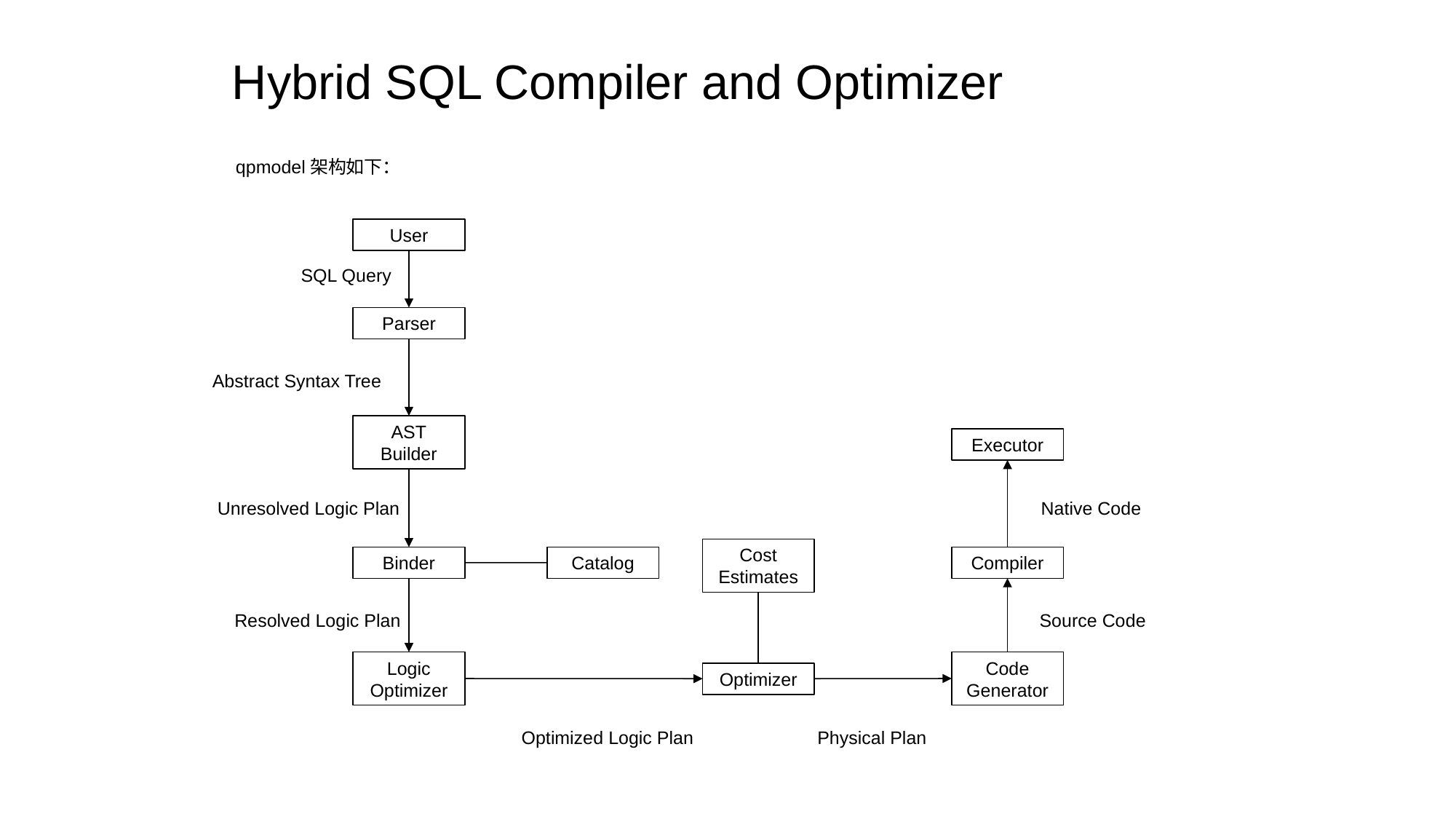

# Hybrid SQL Compiler and Optimizer
qpmodel架构如下：
User
SQL Query
Parser
Abstract Syntax Tree
AST
Builder
Executor
Native Code
Unresolved Logic Plan
Cost Estimates
Compiler
Catalog
Binder
Source Code
Resolved Logic Plan
Code Generator
Logic Optimizer
Optimizer
Optimized Logic Plan
Physical Plan
Page 2